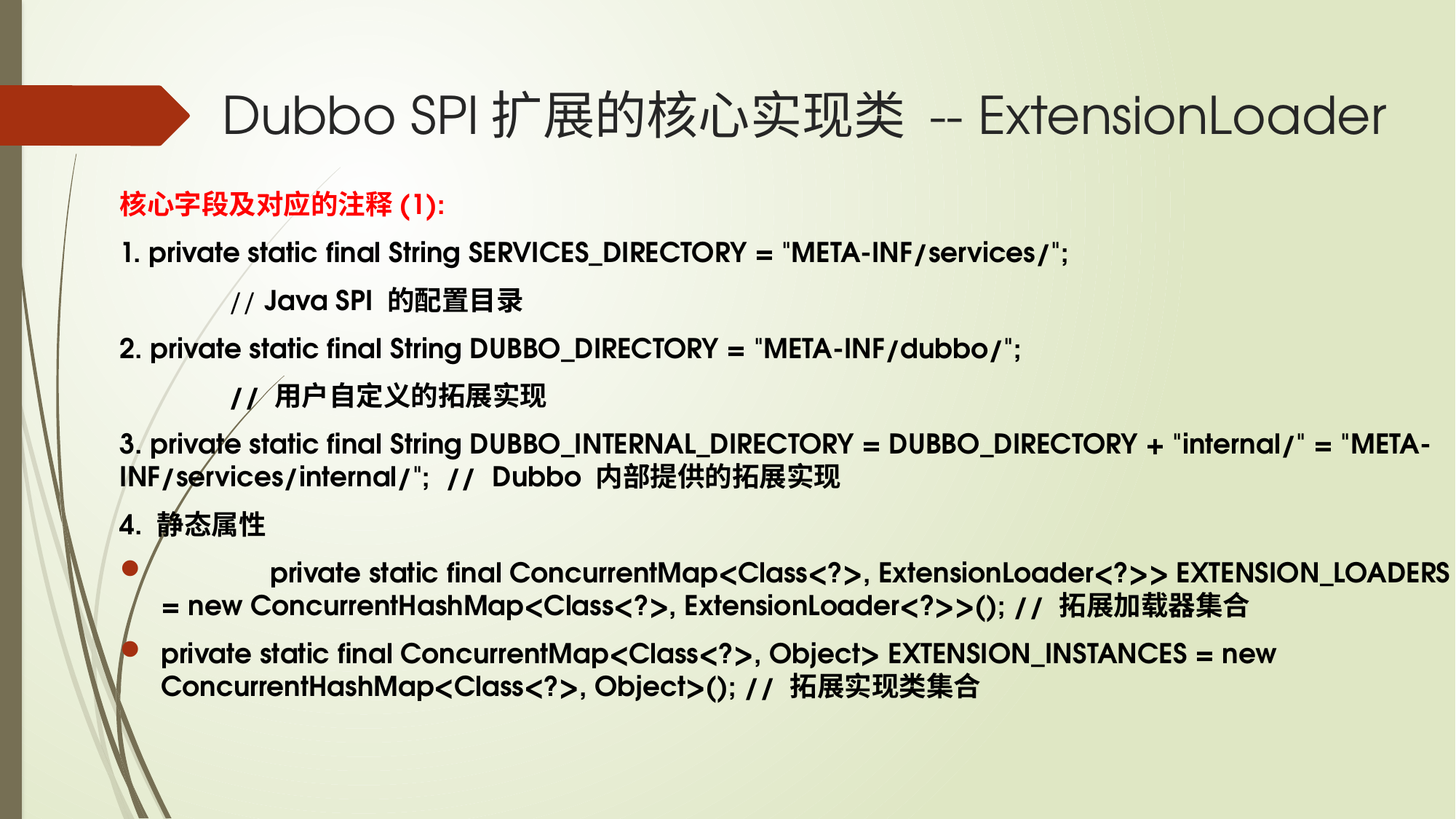

# Dubbo SPI扩展的核心实现类 -- ExtensionLoader
核心字段及对应的注释(1):
1. private static final String SERVICES_DIRECTORY = "META-INF/services/";
	// Java SPI 的配置目录
2. private static final String DUBBO_DIRECTORY = "META-INF/dubbo/";
	// 用户自定义的拓展实现
3. private static final String DUBBO_INTERNAL_DIRECTORY = DUBBO_DIRECTORY + "internal/" = "META-INF/services/internal/";  //  Dubbo 内部提供的拓展实现
4. 静态属性
	private static final ConcurrentMap<Class<?>, ExtensionLoader<?>> EXTENSION_LOADERS = new ConcurrentHashMap<Class<?>, ExtensionLoader<?>>(); // 拓展加载器集合
private static final ConcurrentMap<Class<?>, Object> EXTENSION_INSTANCES = new ConcurrentHashMap<Class<?>, Object>(); // 拓展实现类集合